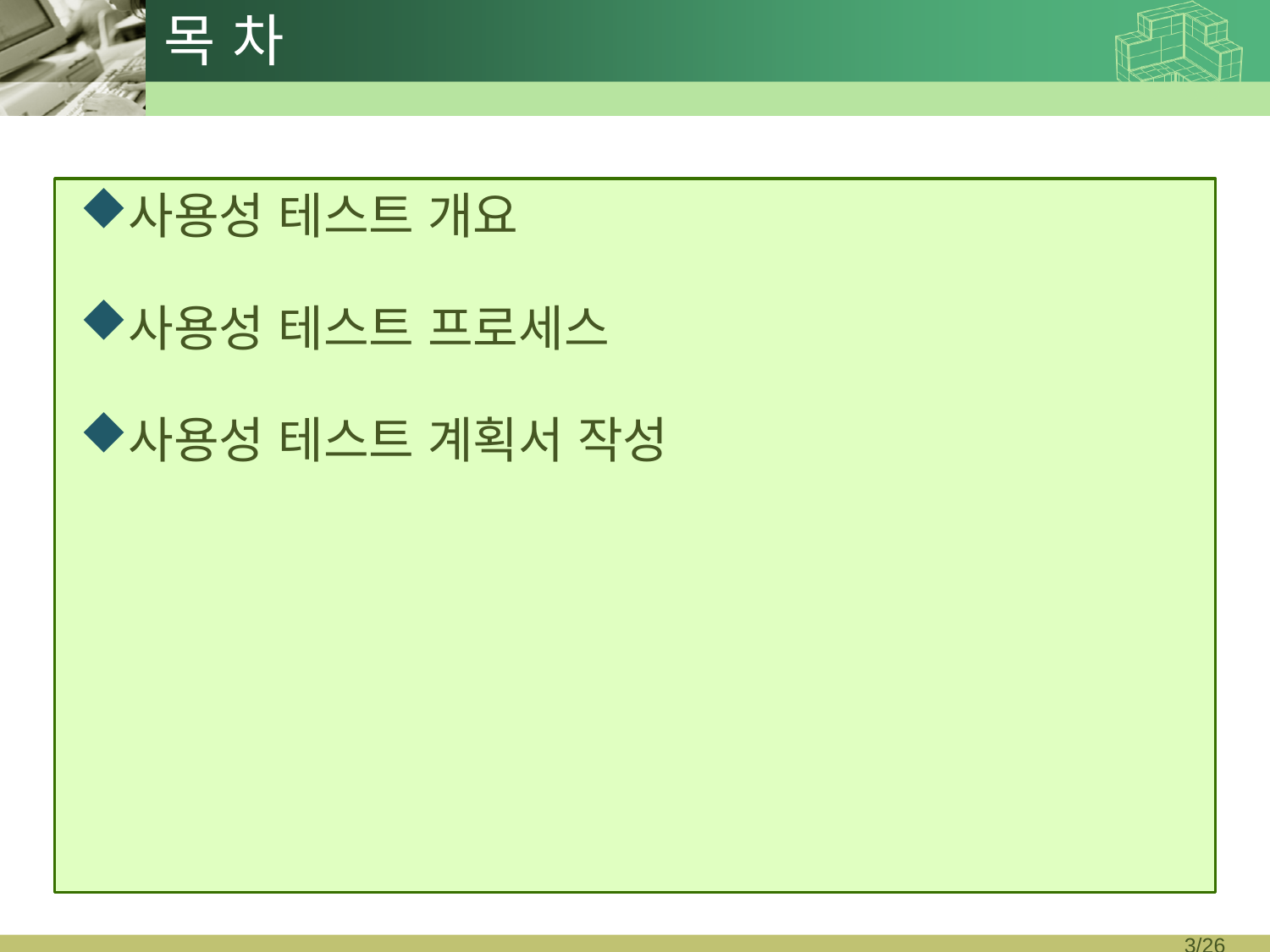

# 목 차
사용성 테스트 개요
사용성 테스트 프로세스
사용성 테스트 계획서 작성